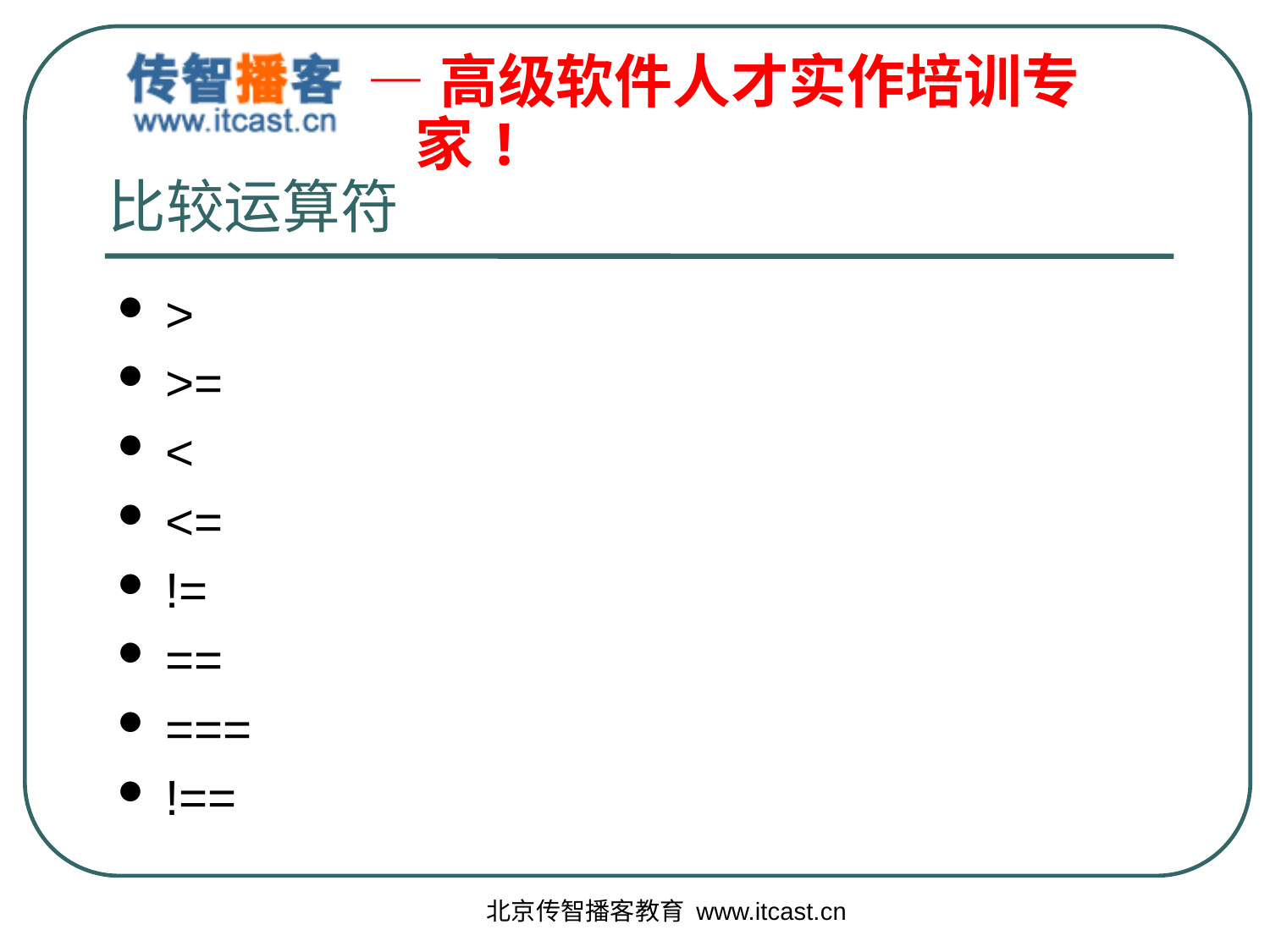

# 比较运算符
>
>=
<
<=
!=
==
===
!==
北京传智播客教育 www.itcast.cn